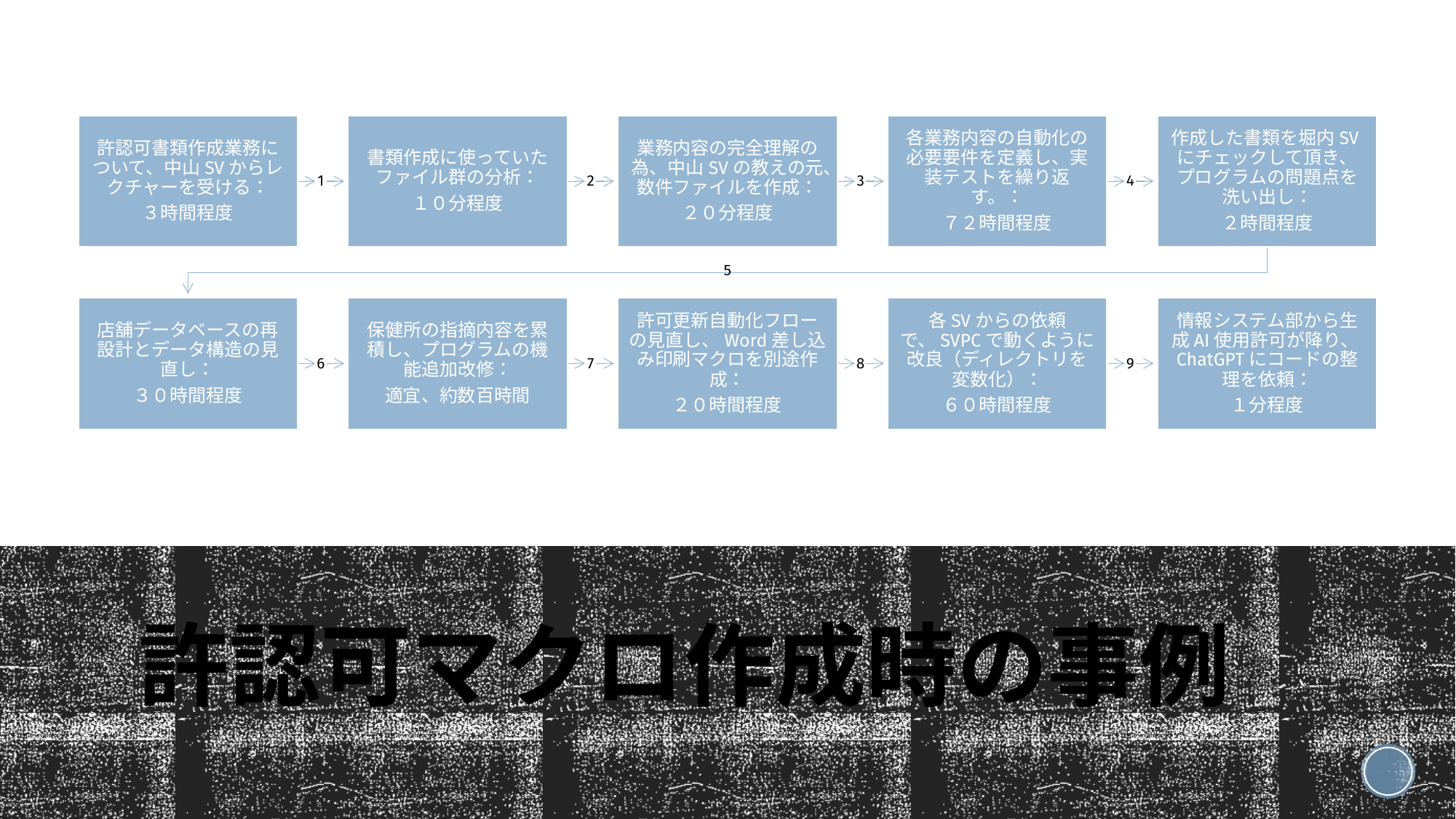

1
許認可書類作成業務について、中山SVからレクチャーを受ける：
３時間程度
2
書類作成に使っていたファイル群の分析：
１０分程度
3
業務内容の完全理解の為、中山SVの教えの元、数件ファイルを作成：
２０分程度
4
各業務内容の自動化の必要要件を定義し、実装テストを繰り返す。：
７２時間程度
5
作成した書類を堀内SVにチェックして頂き、プログラムの問題点を洗い出し：
２時間程度
6
店舗データベースの再設計とデータ構造の見直し：
３０時間程度
7
保健所の指摘内容を累積し、プログラムの機能追加改修：
適宜、約数百時間
8
許可更新自動化フローの見直し、Word差し込み印刷マクロを別途作成：
２０時間程度
9
各SVからの依頼で、SVPCで動くように改良（ディレクトリを変数化）：
６０時間程度
情報システム部から生成AI使用許可が降り、ChatGPTにコードの整理を依頼：
１分程度

# 許認可マクロ作成時の事例